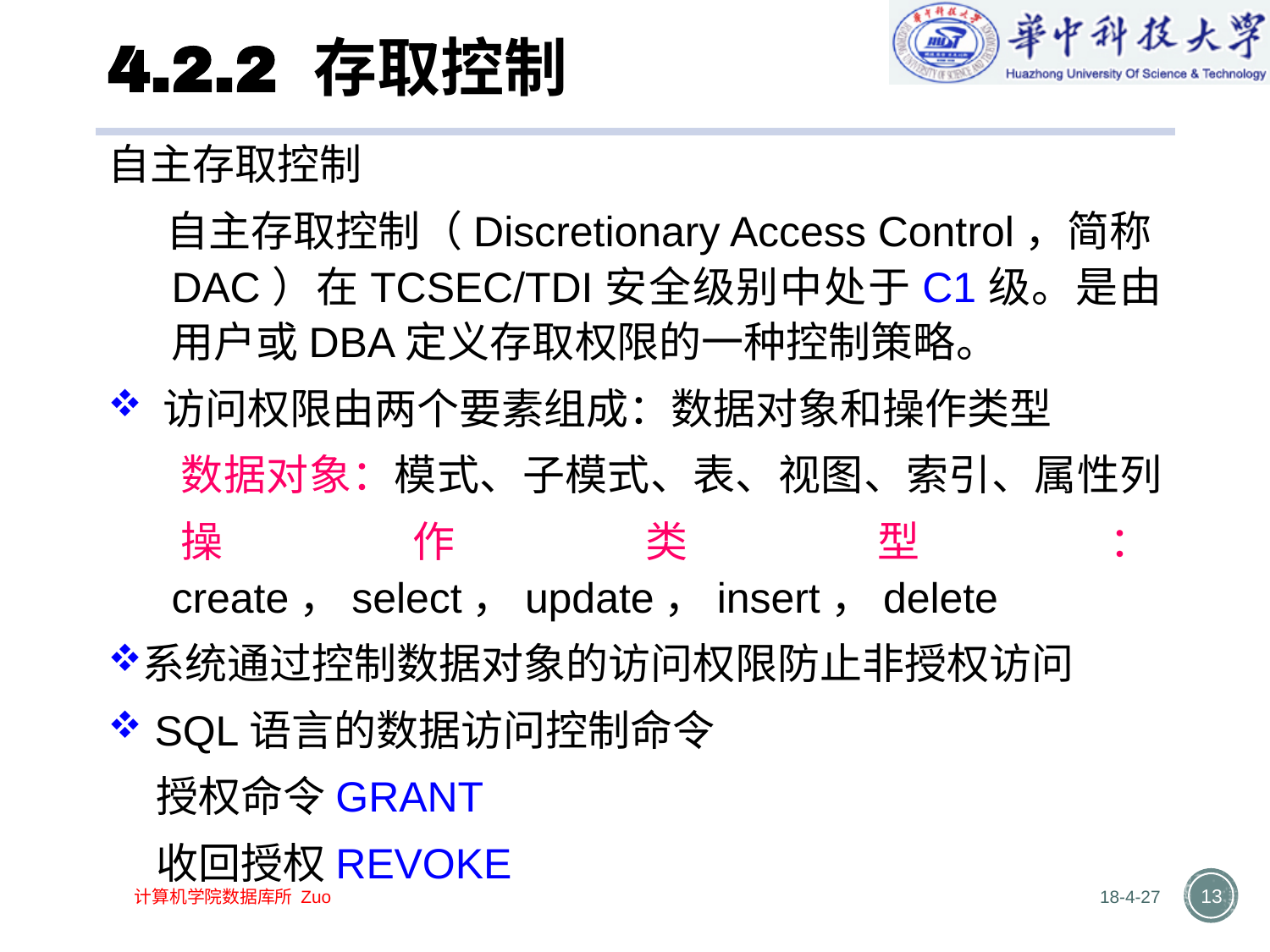

# 4.2.2 存取控制
自主存取控制
 自主存取控制（Discretionary Access Control，简称DAC）在TCSEC/TDI安全级别中处于C1级。是由用户或DBA定义存取权限的一种控制策略。
 访问权限由两个要素组成：数据对象和操作类型
数据对象：模式、子模式、表、视图、索引、属性列
操作类型：create，select，update，insert，delete
系统通过控制数据对象的访问权限防止非授权访问
 SQL语言的数据访问控制命令
    授权命令GRANT
    收回授权REVOKE

18-4-27
13